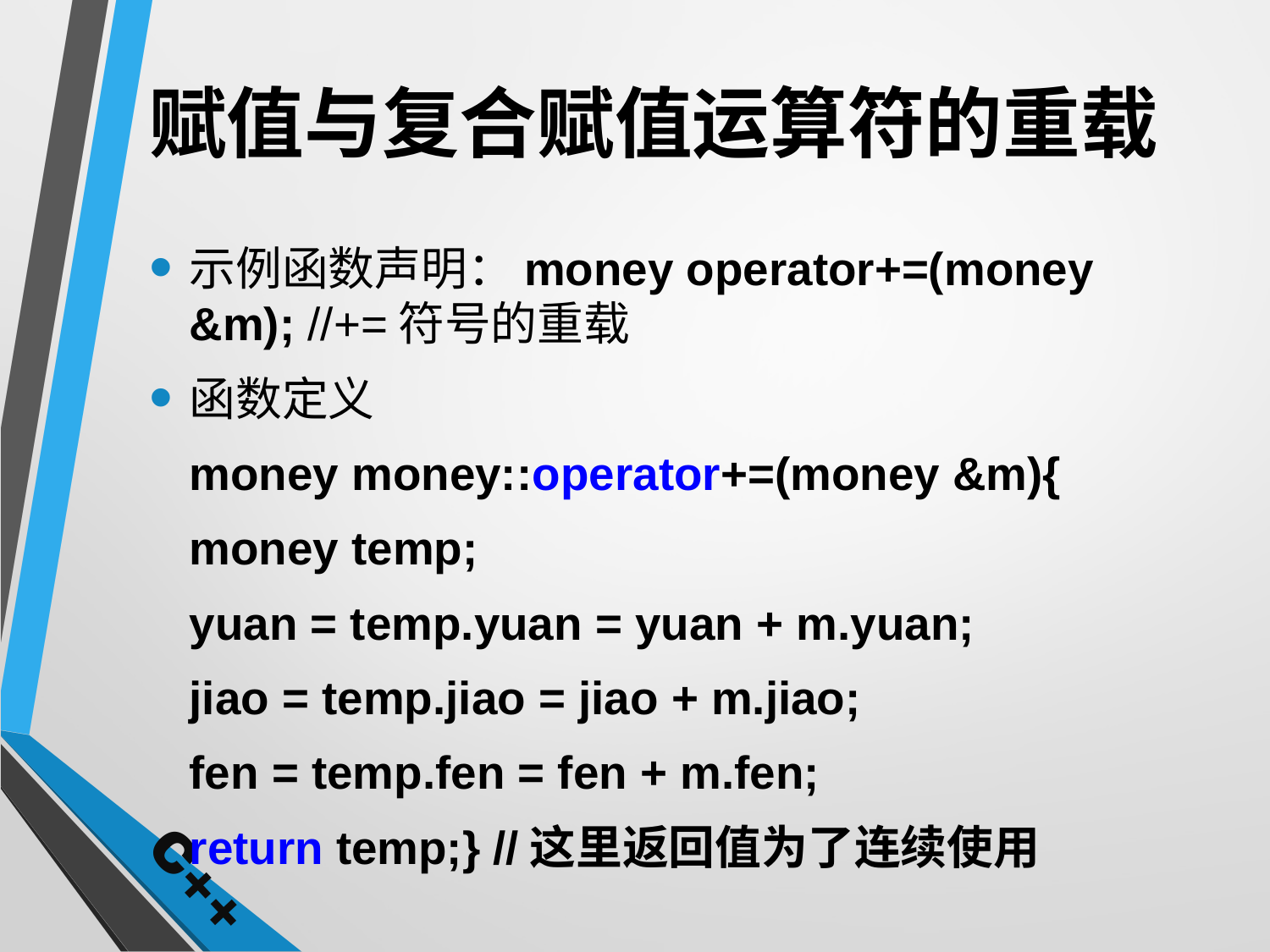

# 赋值与复合赋值运算符的重载
示例函数声明：money operator+=(money &m); //+=符号的重载
函数定义
	money money::operator+=(money &m){
			money temp;
			yuan = temp.yuan = yuan + m.yuan;
			jiao = temp.jiao = jiao + m.jiao;
			fen = temp.fen = fen + m.fen;
			return temp;} //这里返回值为了连续使用